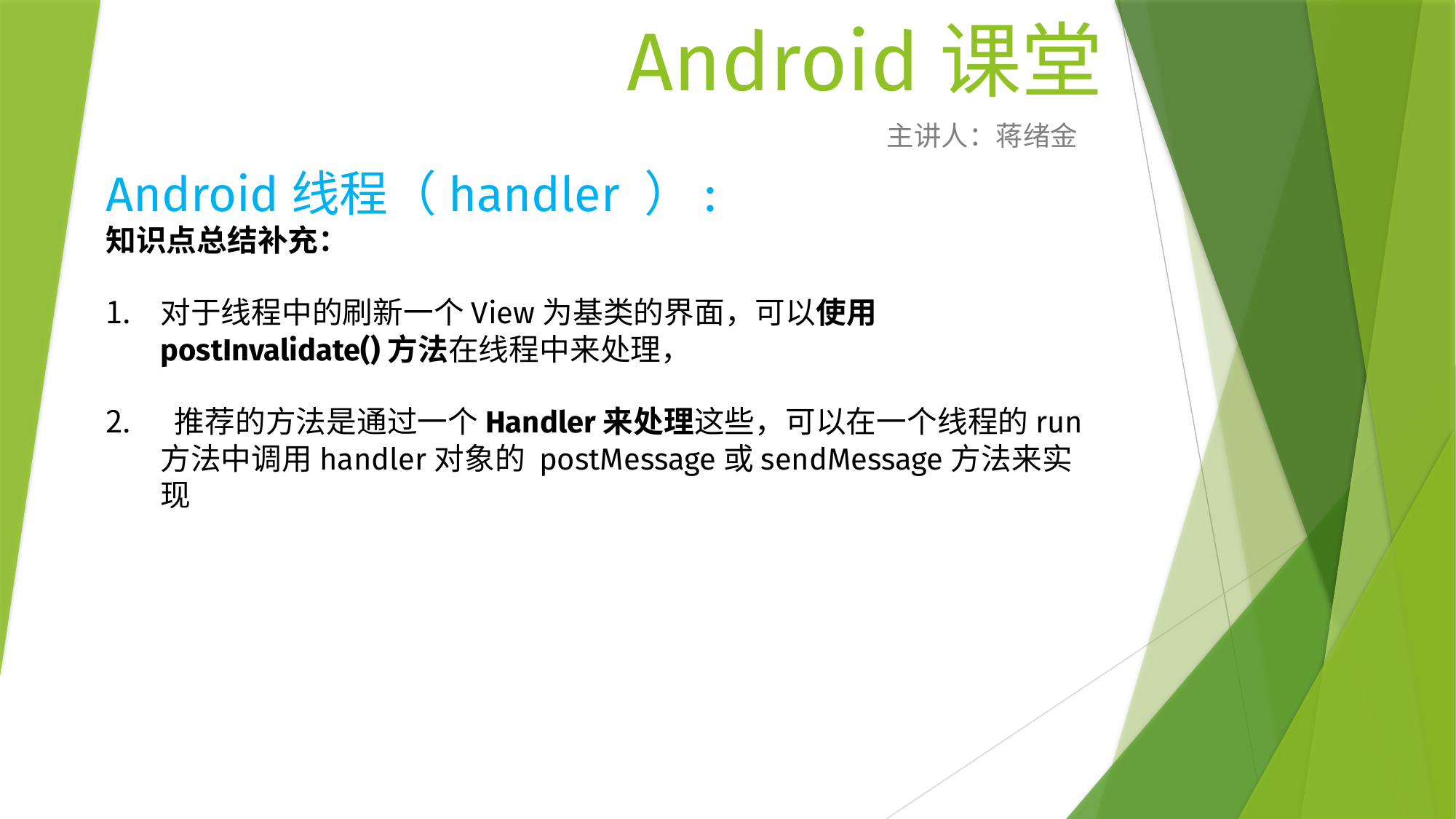

# Android课堂
主讲人：蒋绪金
Android线程（handler ）:
知识点总结补充：

对于线程中的刷新一个View为基类的界面，可以使用postInvalidate()方法在线程中来处理，

 推荐的方法是通过一个Handler来处理这些，可以在一个线程的run方法中调用handler对象的 postMessage或sendMessage方法来实现